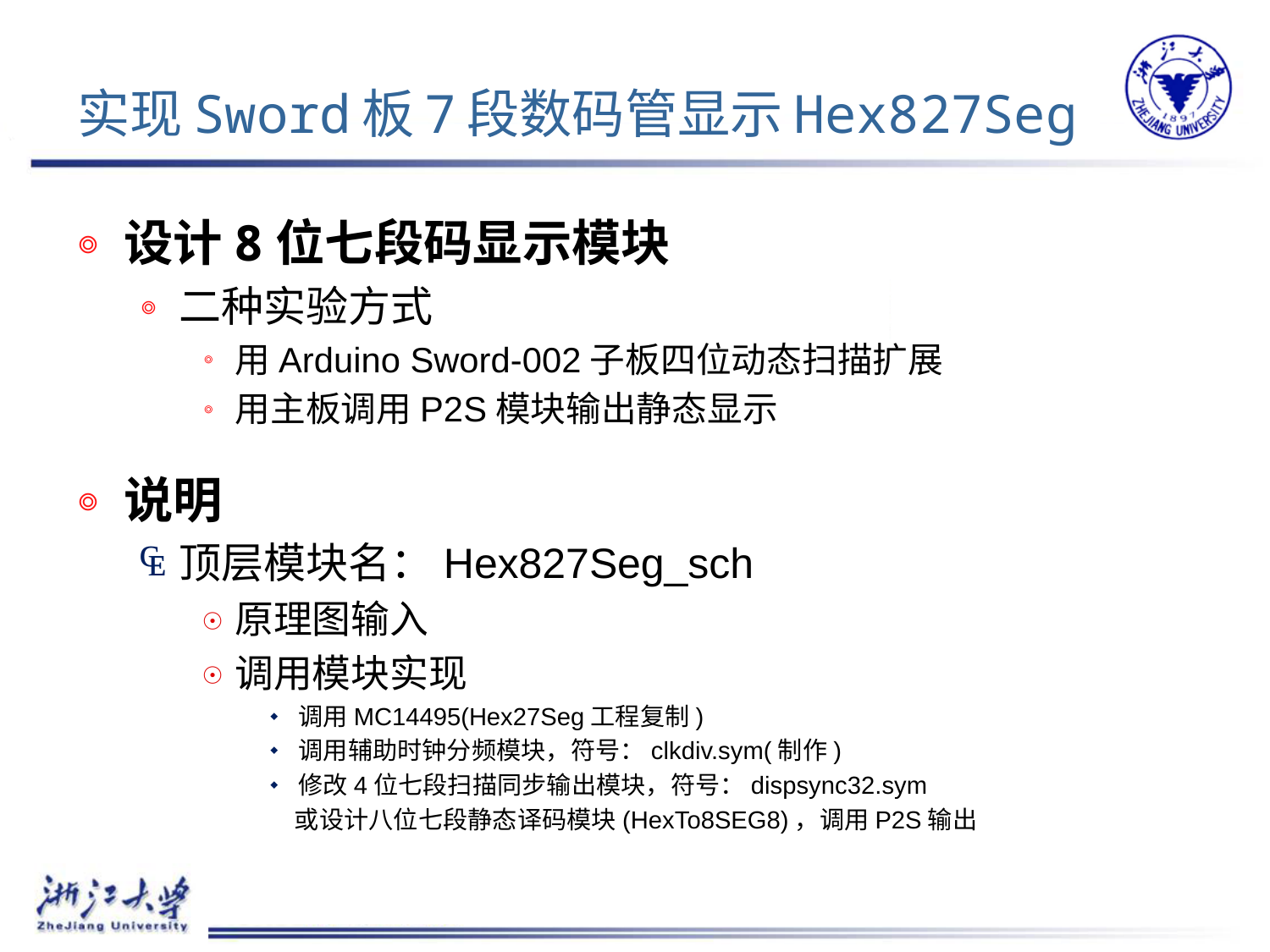

# 实现Sword板7段数码管显示Hex827Seg
设计8位七段码显示模块
二种实验方式
用Arduino Sword-002子板四位动态扫描扩展
用主板调用P2S模块输出静态显示
说明
顶层模块名：Hex827Seg_sch
原理图输入
调用模块实现
调用MC14495(Hex27Seg工程复制)
调用辅助时钟分频模块，符号：clkdiv.sym(制作)
修改4位七段扫描同步输出模块，符号：dispsync32.sym
    或设计八位七段静态译码模块(HexTo8SEG8)，调用P2S输出